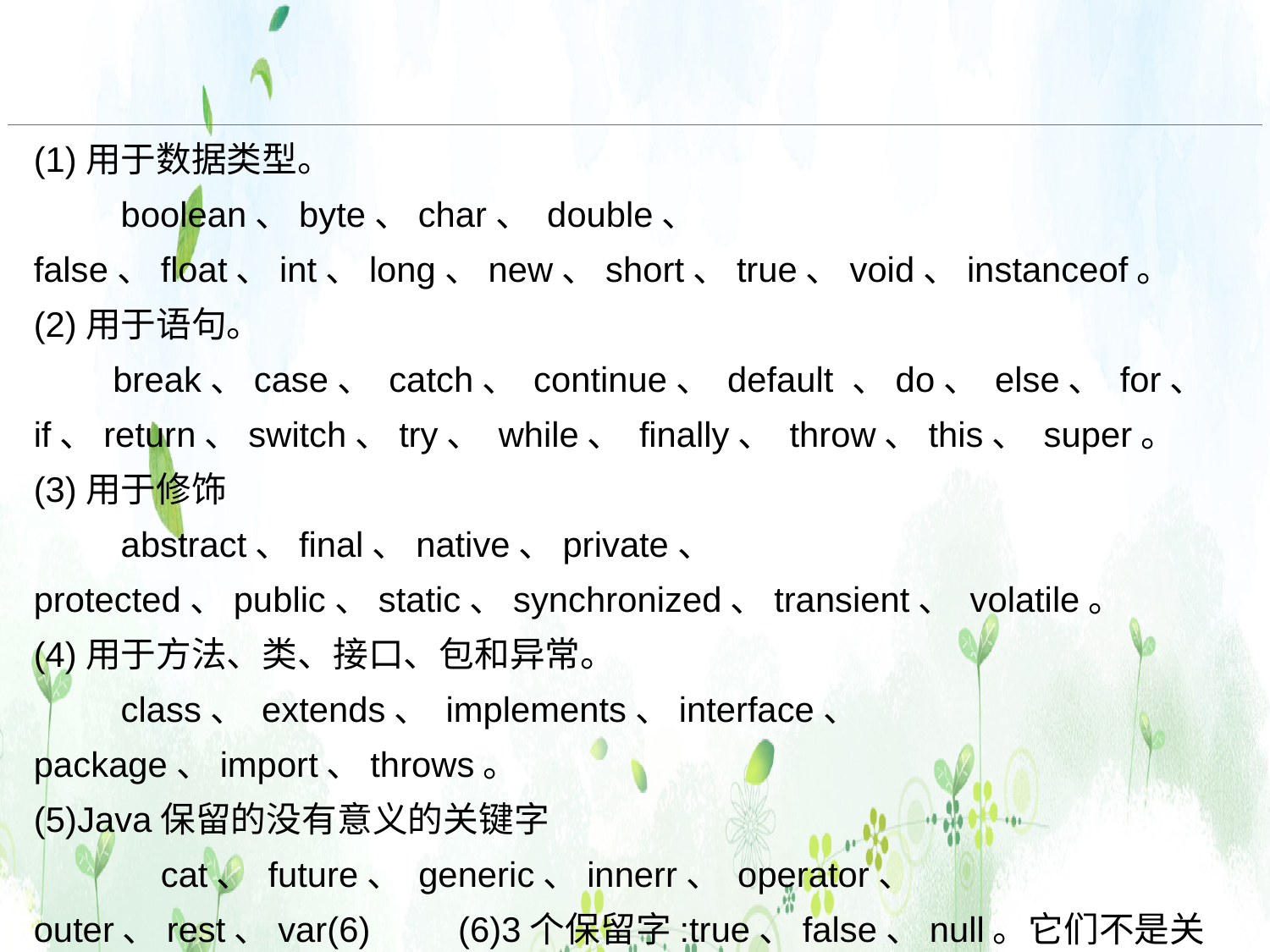

(1)用于数据类型。
　　 boolean、byte、char、 double、 false、float、int、long、new、short、true、void、instanceof。
(2)用于语句。
　　break、case、 catch、 continue、 default 、do、 else、 for、 if、return、switch、try、 while、 finally、 throw、this、 super。
(3)用于修饰
　　 abstract、final、native、private、 protected、public、static、synchronized、transient、 volatile。
(4)用于方法、类、接口、包和异常。
　　 class、 extends、 implements、interface、 package、import、throws。
(5)Java保留的没有意义的关键字
	cat、 future、 generic、innerr、 operator、 outer、rest、var(6)　　(6)3个保留字:true、false、null。它们不是关键字，而是文字。包含Java定义的值。和关键字一样,它们也不可以作为标识符使用。